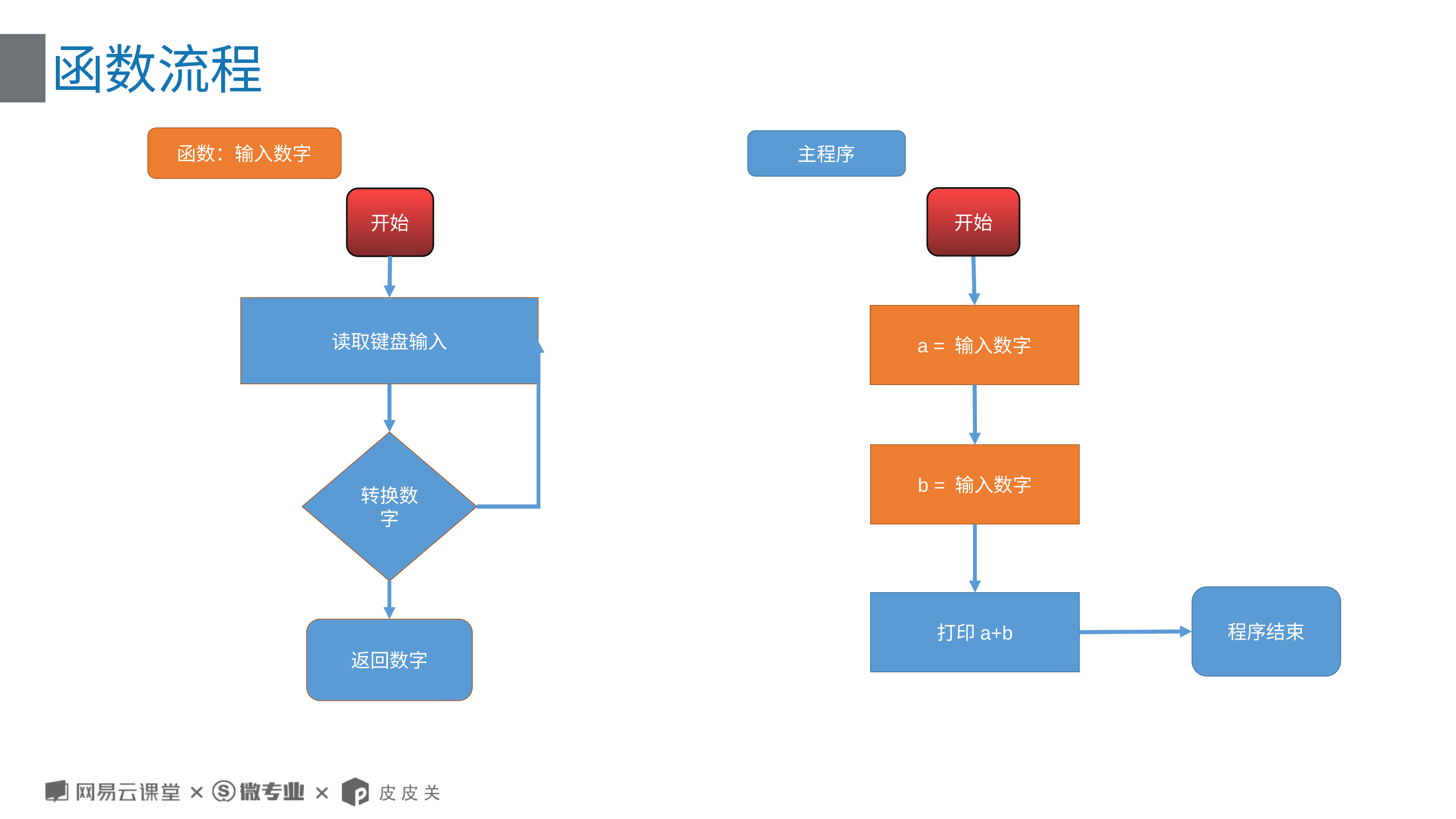

# 函数流程
函数：输入数字
主程序
开始
开始
读取键盘输入
a = 输入数字
转换数字
b = 输入数字
程序结束
打印a+b
返回数字